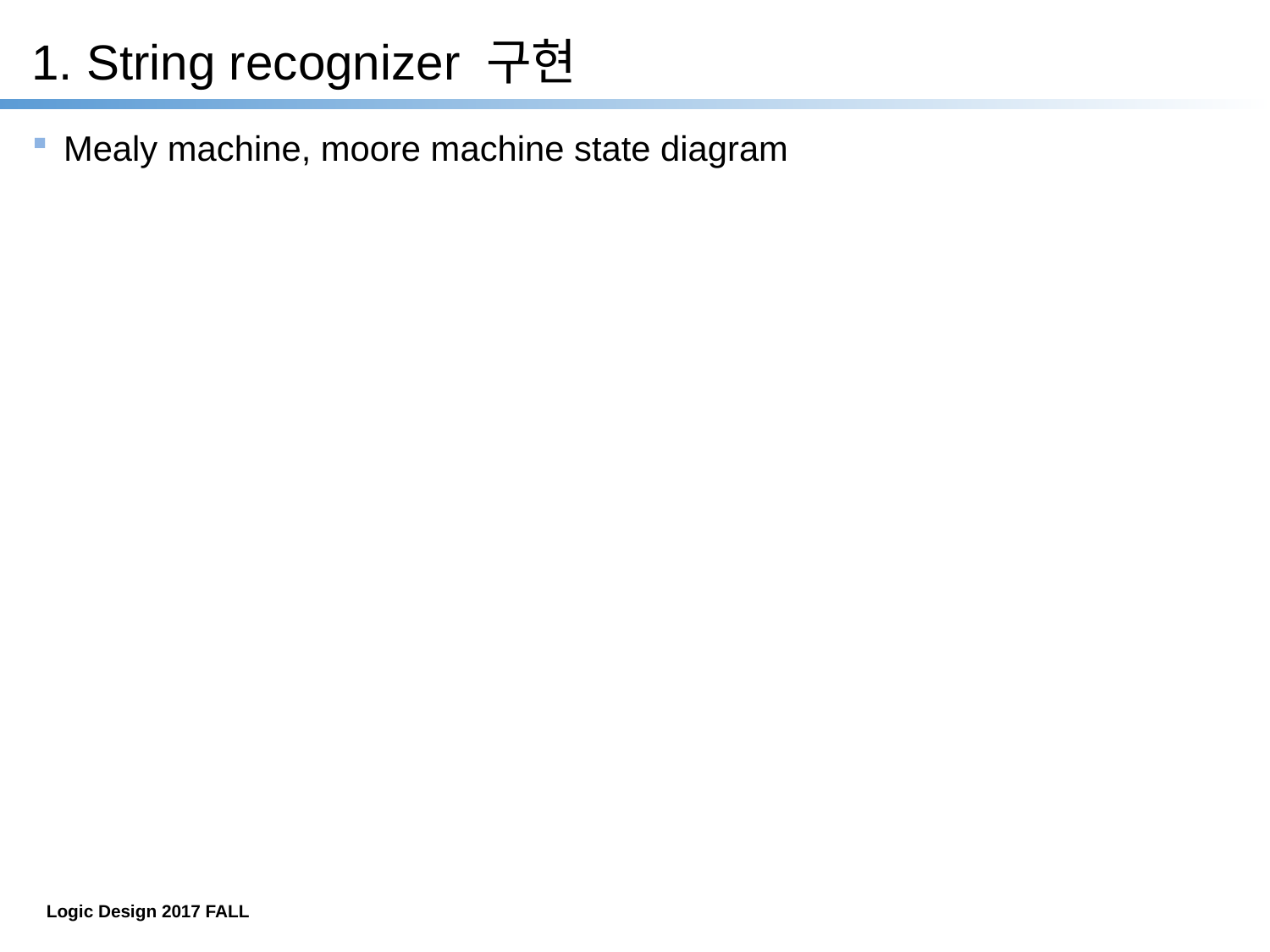

# 1. String recognizer 구현
Mealy machine, moore machine state diagram